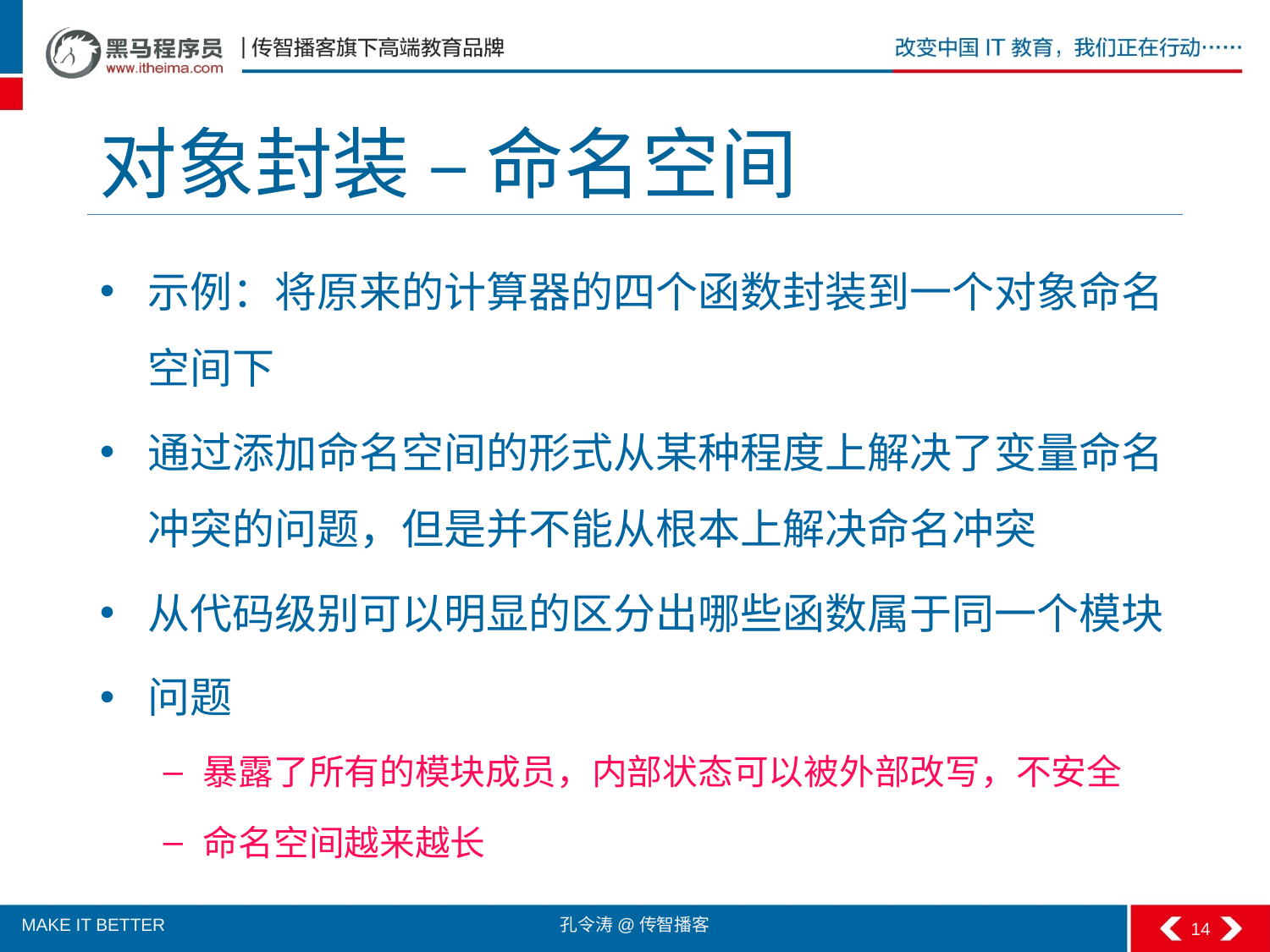

# 对象封装 – 命名空间
示例：将原来的计算器的四个函数封装到一个对象命名空间下
通过添加命名空间的形式从某种程度上解决了变量命名冲突的问题，但是并不能从根本上解决命名冲突
从代码级别可以明显的区分出哪些函数属于同一个模块
问题
暴露了所有的模块成员，内部状态可以被外部改写，不安全
命名空间越来越长
14
孔令涛@传智播客
MAKE IT BETTER